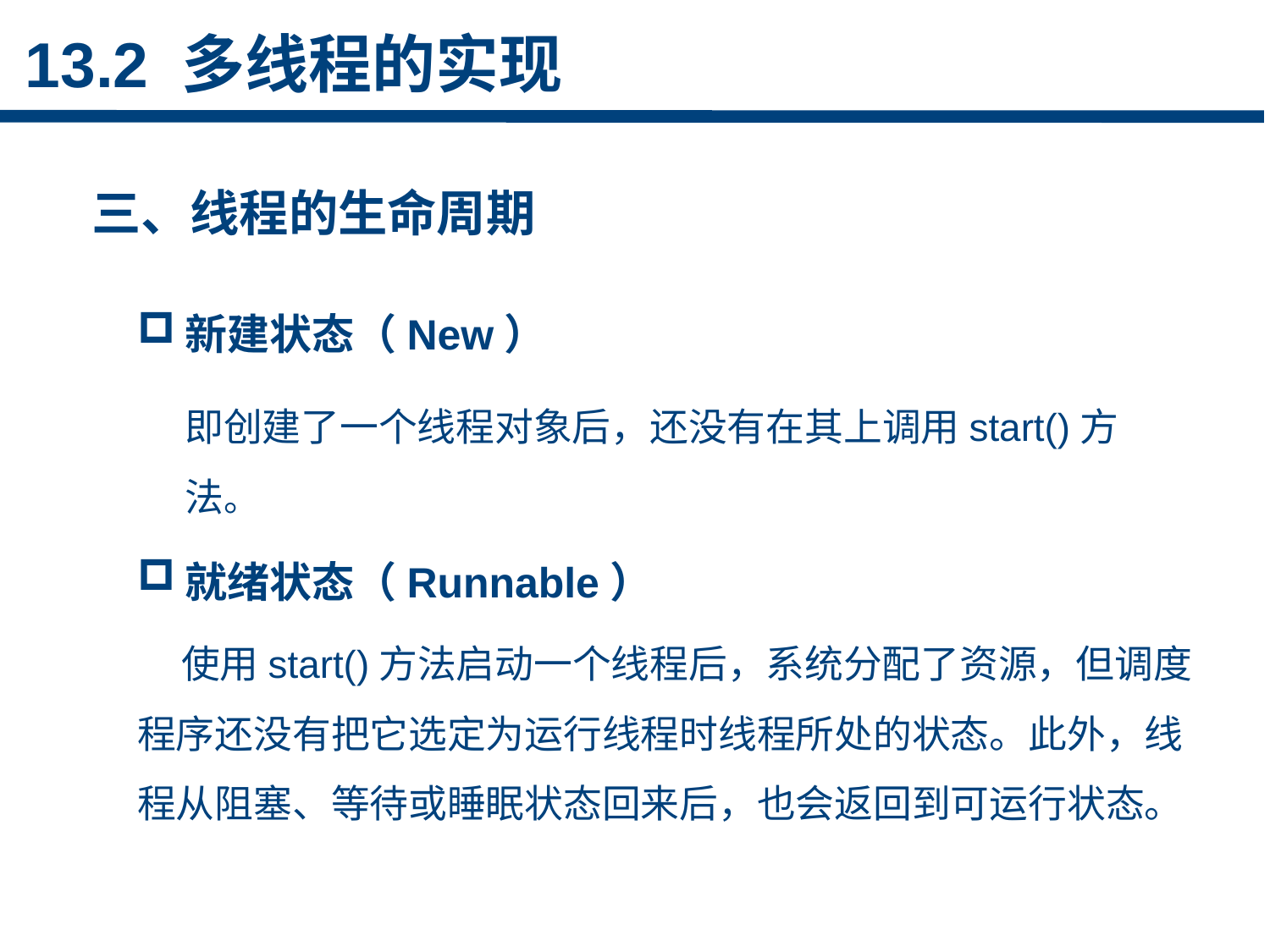

13.2 多线程的实现
三、线程的生命周期
点击添加文本
新建状态（New）
即创建了一个线程对象后，还没有在其上调用start()方法。
就绪状态（Runnable）
    使用start()方法启动一个线程后，系统分配了资源，但调度程序还没有把它选定为运行线程时线程所处的状态。此外，线程从阻塞、等待或睡眠状态回来后，也会返回到可运行状态。
点击添加文本
点击添加文本
点击添加文本